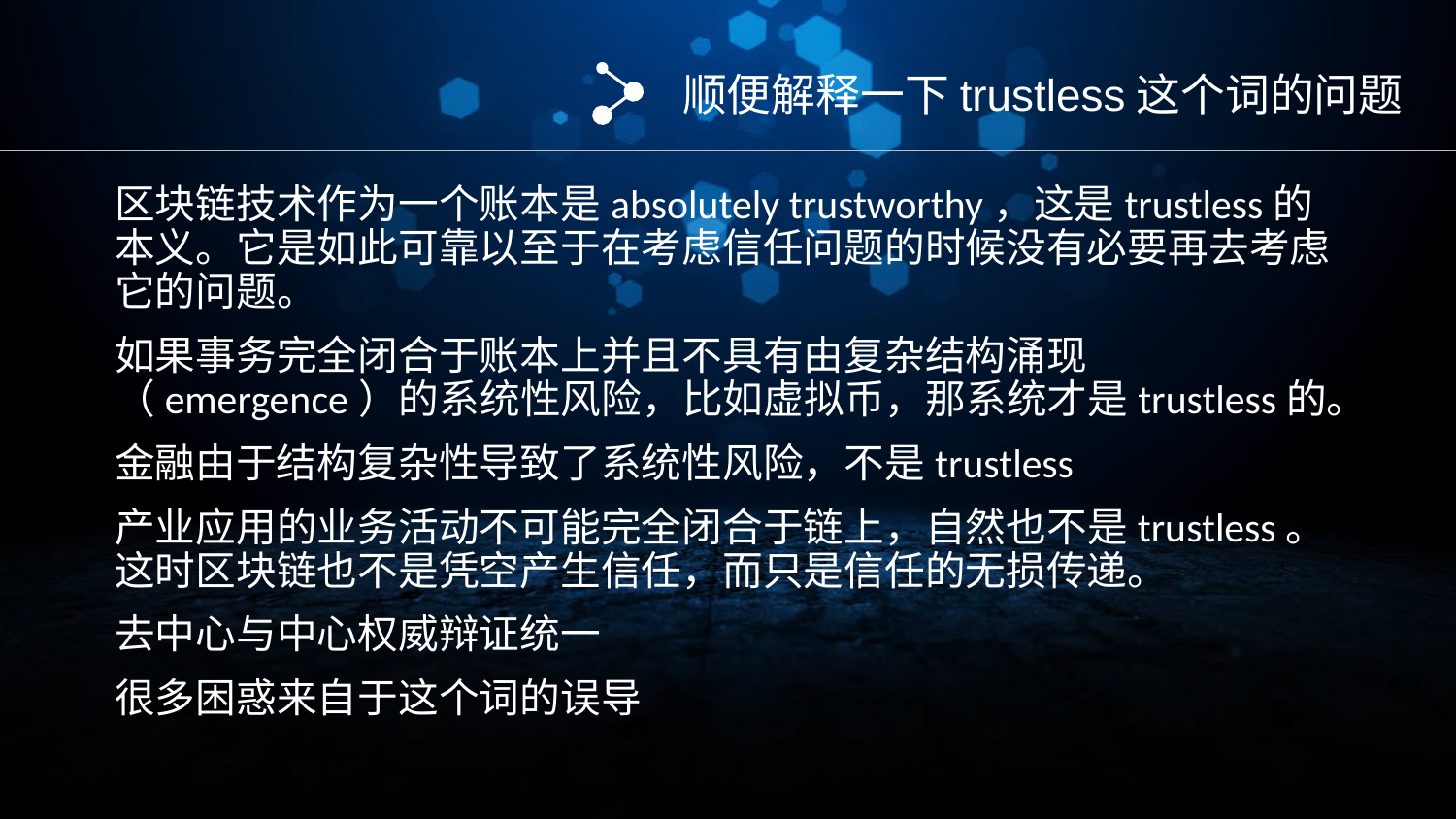

顺便解释一下trustless这个词的问题
区块链技术作为一个账本是absolutely trustworthy，这是trustless的本义。它是如此可靠以至于在考虑信任问题的时候没有必要再去考虑它的问题。
如果事务完全闭合于账本上并且不具有由复杂结构涌现（emergence）的系统性风险，比如虚拟币，那系统才是trustless的。
金融由于结构复杂性导致了系统性风险，不是trustless
产业应用的业务活动不可能完全闭合于链上，自然也不是trustless。这时区块链也不是凭空产生信任，而只是信任的无损传递。
去中心与中心权威辩证统一
很多困惑来自于这个词的误导